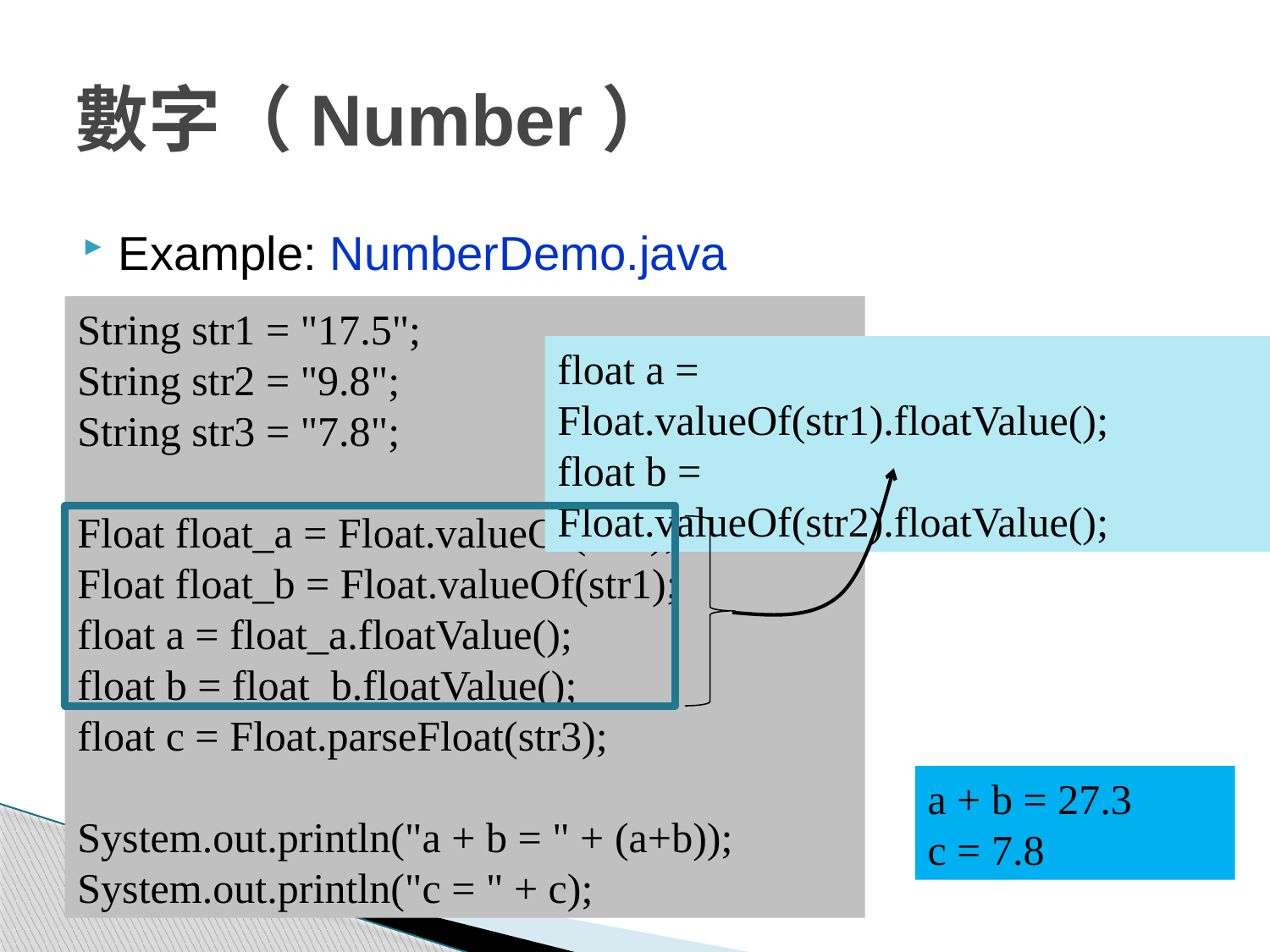

# 數字（Number）
Example: NumberDemo.java
String str1 = "17.5";
String str2 = "9.8";
String str3 = "7.8";

Float float_a = Float.valueOf(str1);
Float float_b = Float.valueOf(str1);
float a = float_a.floatValue();
float b = float_b.floatValue();
float c = Float.parseFloat(str3);

System.out.println("a + b = " + (a+b));
System.out.println("c = " + c);
float a = Float.valueOf(str1).floatValue();
float b = Float.valueOf(str2).floatValue();

a + b = 27.3
c = 7.8